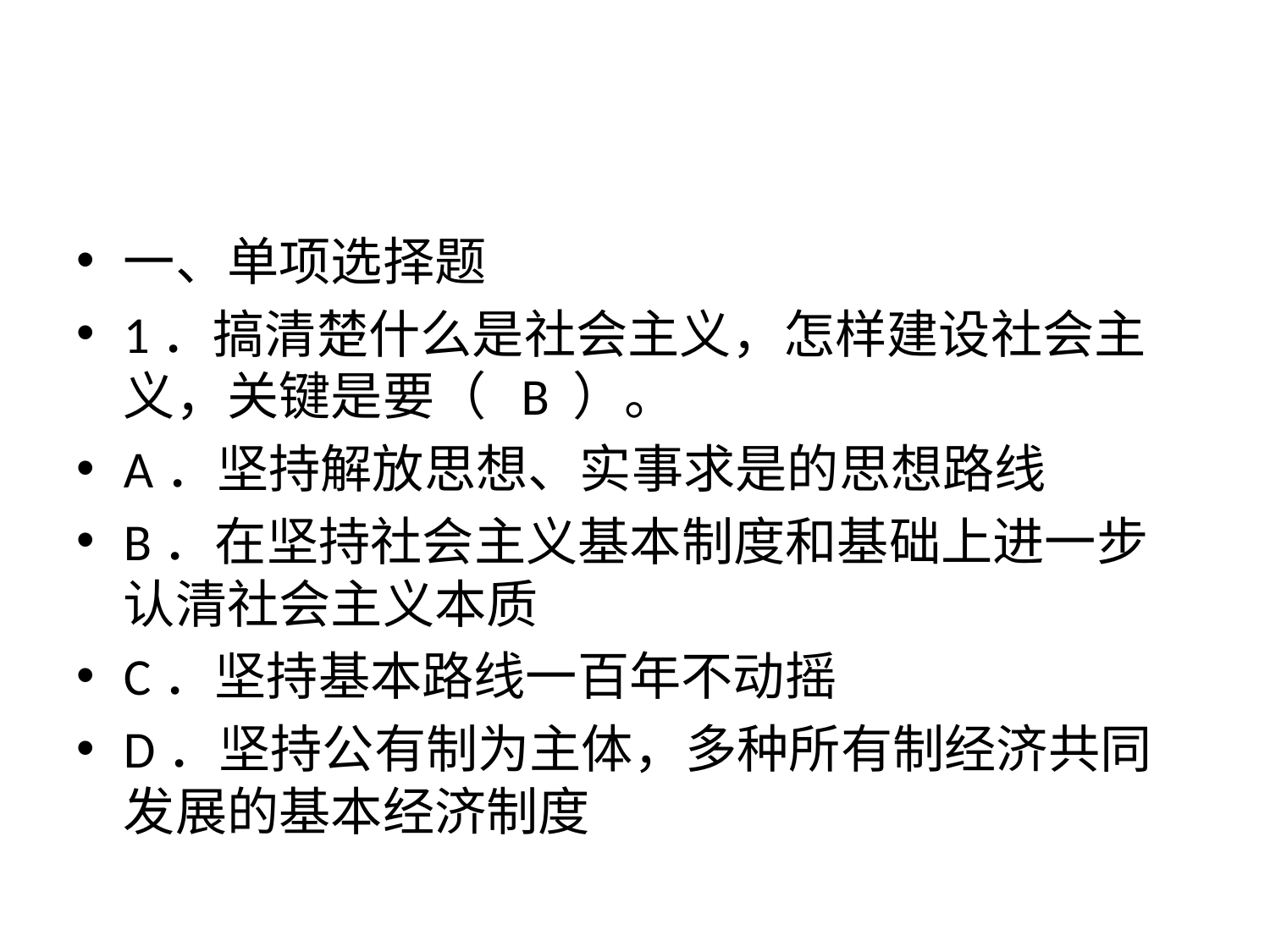

#
一、单项选择题
1．搞清楚什么是社会主义，怎样建设社会主义，关键是要（  B ）。
A．坚持解放思想、实事求是的思想路线
B．在坚持社会主义基本制度和基础上进一步认清社会主义本质
C．坚持基本路线一百年不动摇
D．坚持公有制为主体，多种所有制经济共同发展的基本经济制度